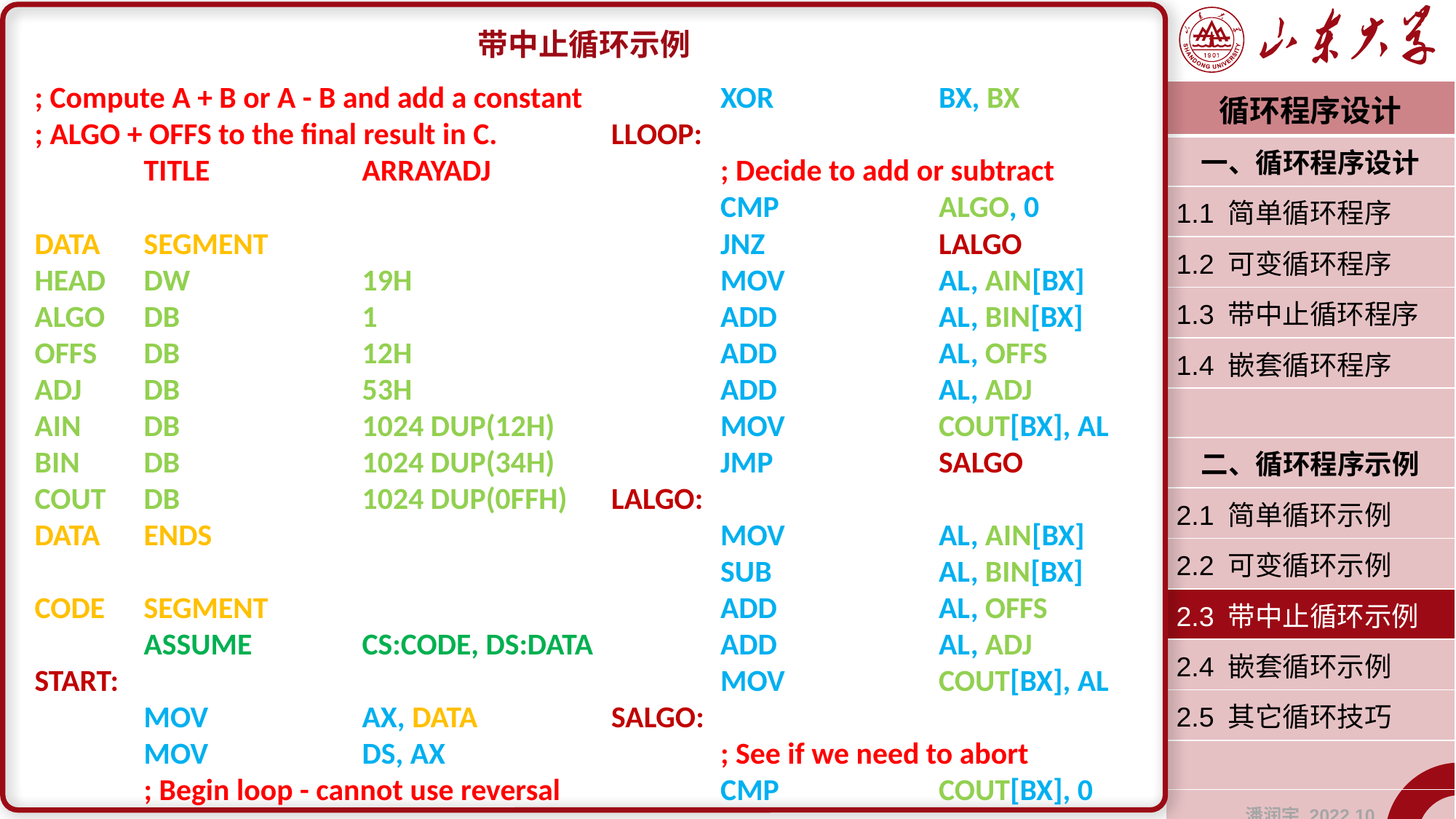

带中止循环示例
; Compute A + B or A - B and add a constant
; ALGO + OFFS to the final result in C.
	TITLE		ARRAYADJ

DATA	SEGMENT
HEAD	DW		19H
ALGO	DB		1
OFFS	DB		12H
ADJ	DB		53H
AIN	DB		1024 DUP(12H)
BIN	DB		1024 DUP(34H)
COUT	DB		1024 DUP(0FFH)
DATA	ENDS

CODE	SEGMENT
	ASSUME		CS:CODE, DS:DATA
START:
	MOV		AX, DATA
	MOV		DS, AX
	; Begin loop - cannot use reversal
	XOR		BX, BX
LLOOP:
	; Decide to add or subtract
	CMP		ALGO, 0
	JNZ		LALGO
	MOV		AL, AIN[BX]
	ADD		AL, BIN[BX]
	ADD		AL, OFFS
	ADD		AL, ADJ
	MOV		COUT[BX], AL
	JMP		SALGO
LALGO:
	MOV		AL, AIN[BX]
	SUB		AL, BIN[BX]
	ADD		AL, OFFS
	ADD		AL, ADJ
	MOV		COUT[BX], AL
SALGO:
	; See if we need to abort
	CMP		COUT[BX], 0
| 循环程序设计 |
| --- |
| 一、循环程序设计 |
| 1.1 简单循环程序 |
| 1.2 可变循环程序 |
| 1.3 带中止循环程序 |
| 1.4 嵌套循环程序 |
|  |
| 二、循环程序示例 |
| 2.1 简单循环示例 |
| 2.2 可变循环示例 |
| 2.3 带中止循环示例 |
| 2.4 嵌套循环示例 |
| 2.5 其它循环技巧 |
|  |
| 潘润宇 2022.10 |